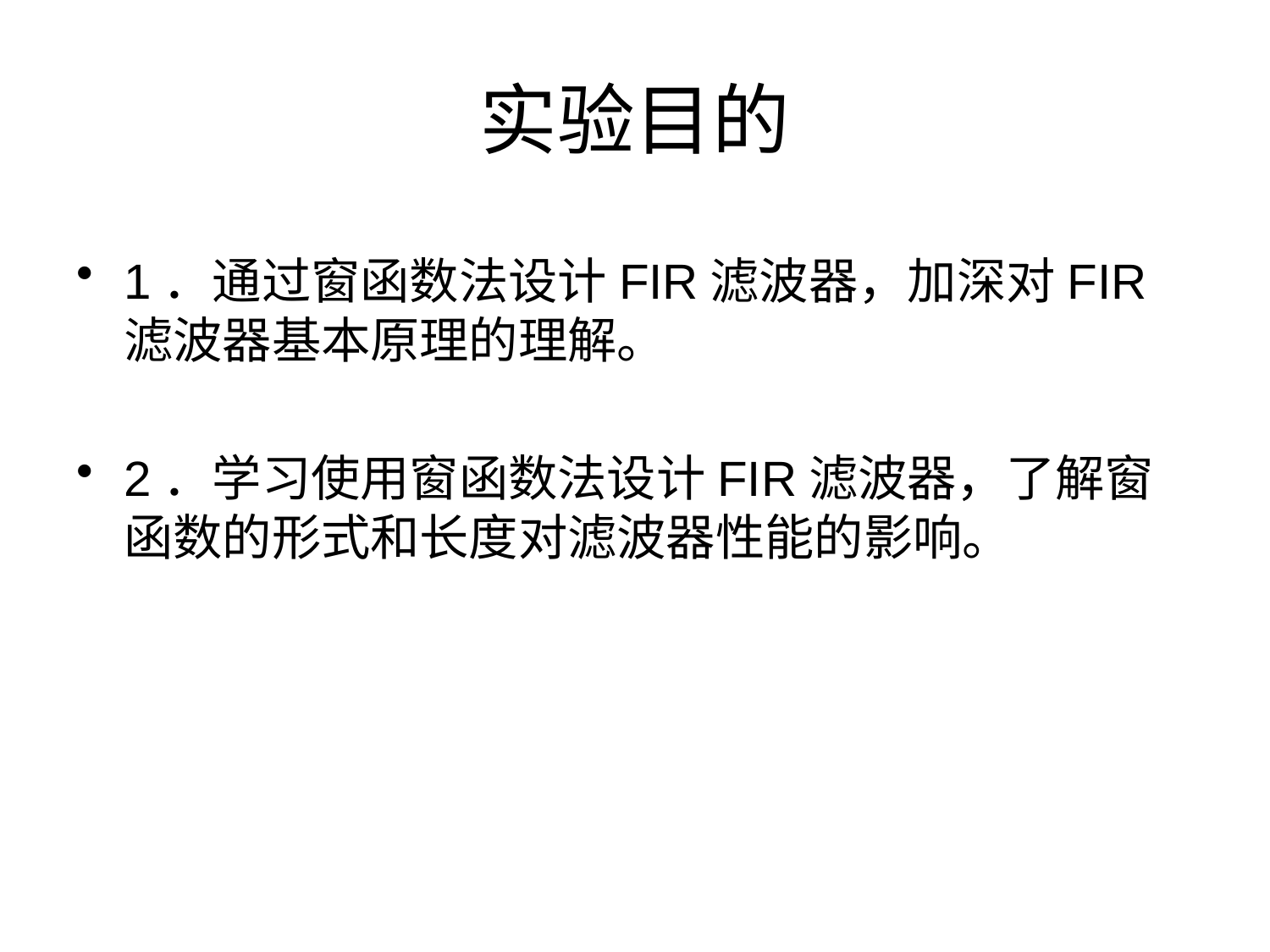

# 实验目的
1．通过窗函数法设计FIR滤波器，加深对FIR滤波器基本原理的理解。

2．学习使用窗函数法设计FIR滤波器，了解窗函数的形式和长度对滤波器性能的影响。